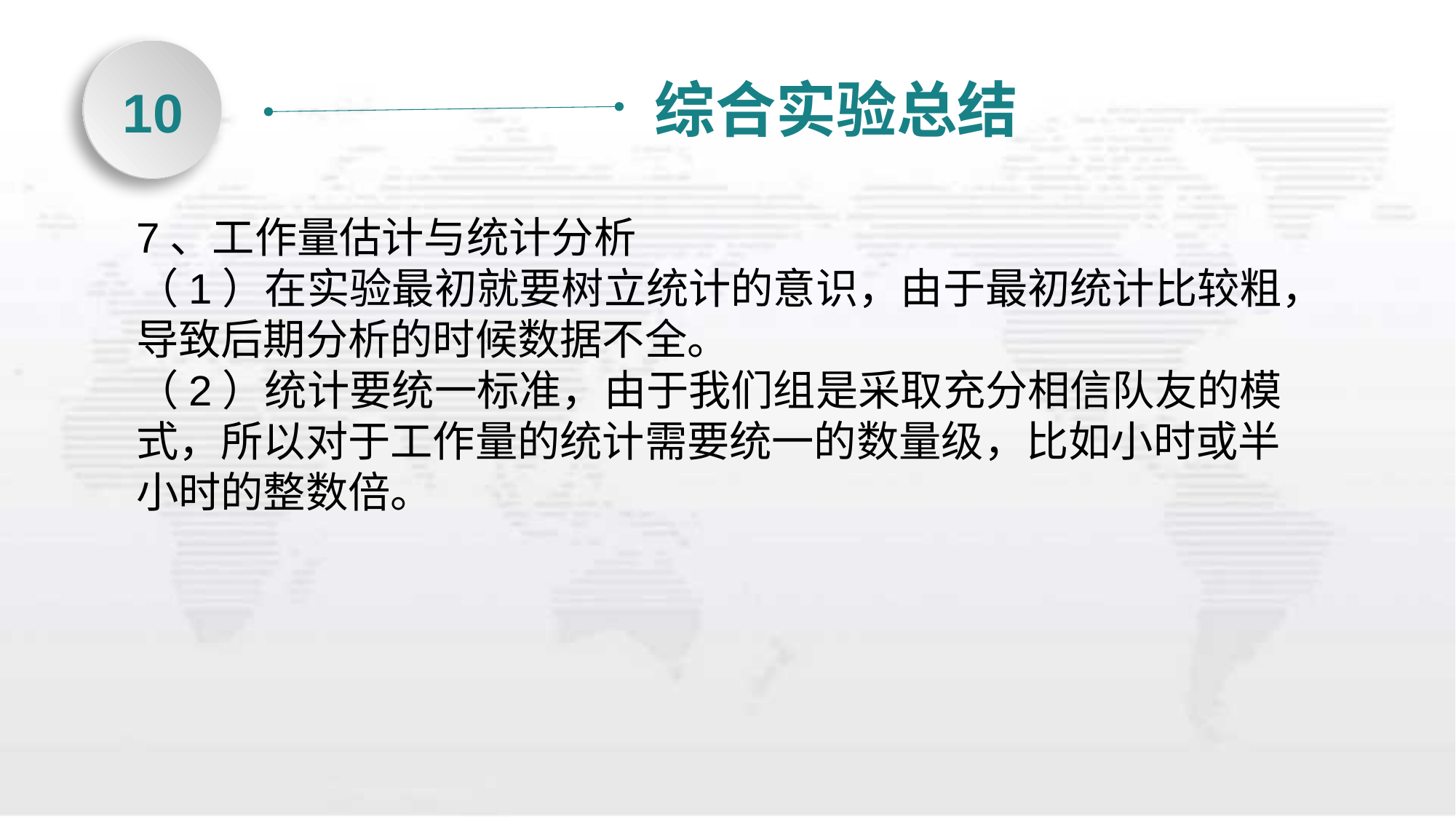

综合实验总结
10
7、工作量估计与统计分析
（1）在实验最初就要树立统计的意识，由于最初统计比较粗，导致后期分析的时候数据不全。
（2）统计要统一标准，由于我们组是采取充分相信队友的模式，所以对于工作量的统计需要统一的数量级，比如小时或半小时的整数倍。